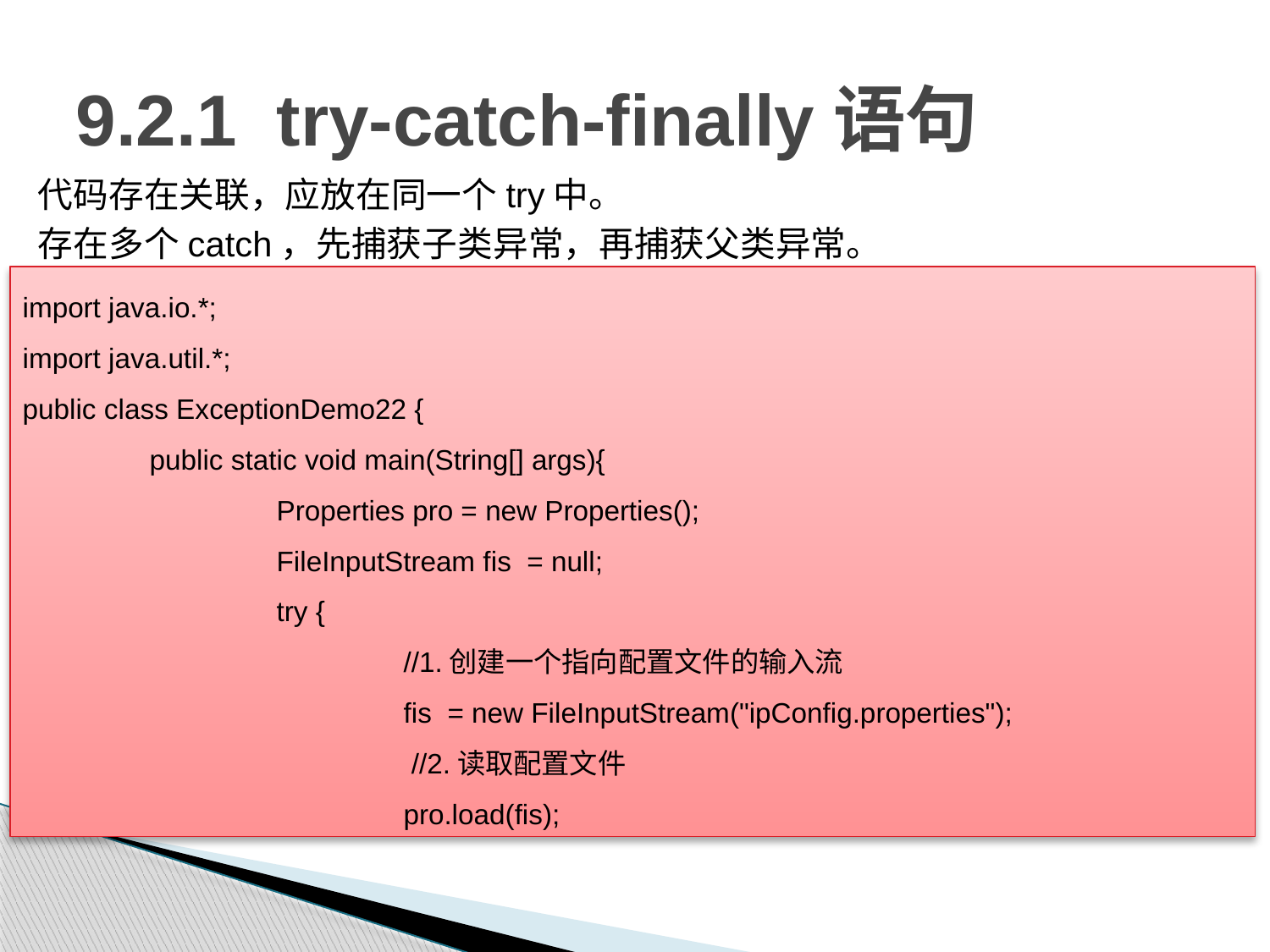

# 9.2.1  try-catch-finally语句
代码存在关联，应放在同一个try中。
存在多个catch，先捕获子类异常，再捕获父类异常。
import java.io.*;
import java.util.*;
public class ExceptionDemo22 {
	public static void main(String[] args){
		Properties pro = new Properties();
		FileInputStream fis  = null;
		try {
			//1.创建一个指向配置文件的输入流
			fis  = new FileInputStream("ipConfig.properties");
			 //2.读取配置文件
			pro.load(fis);